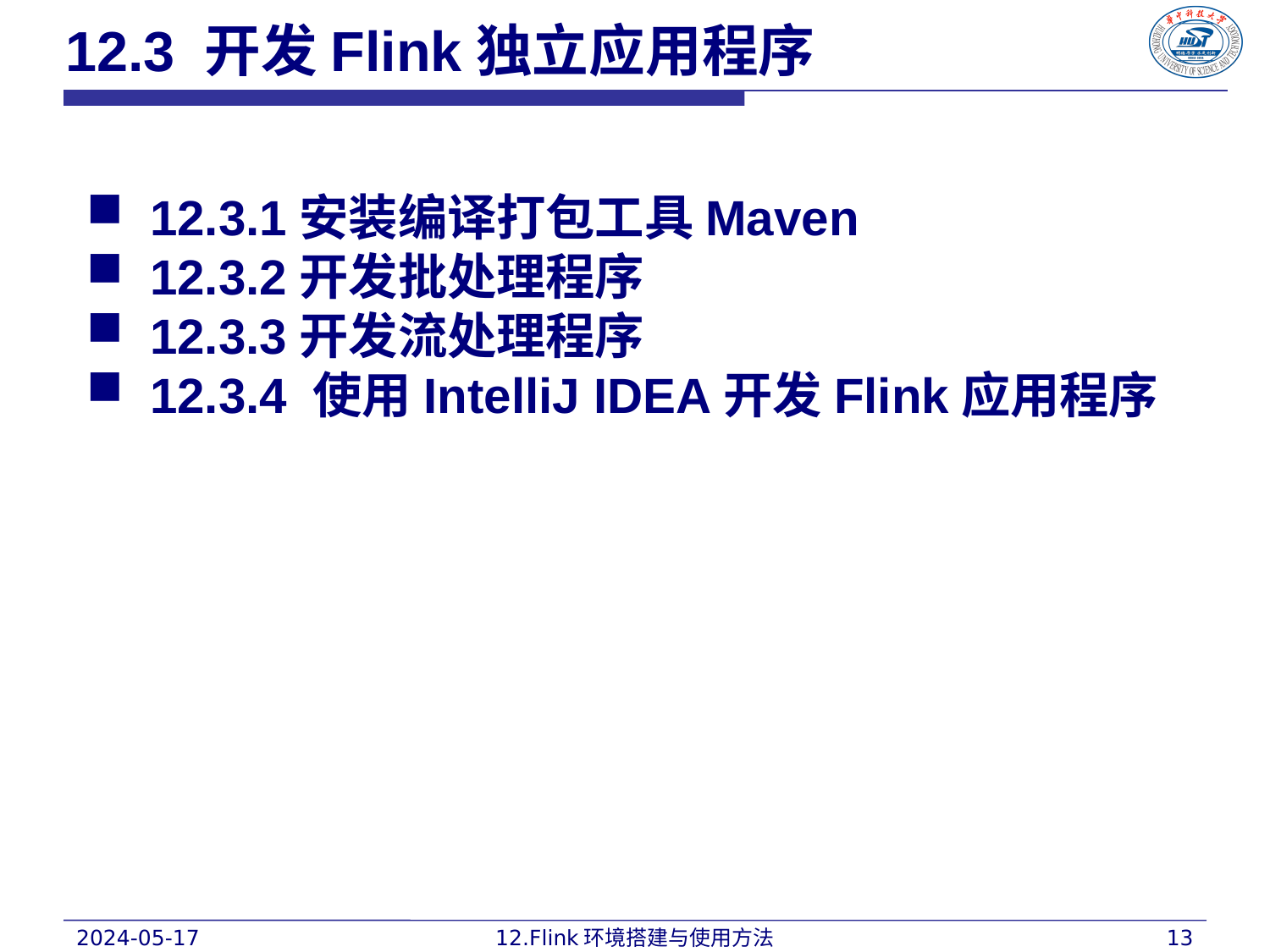

12.3 开发Flink独立应用程序
12.3.1安装编译打包工具Maven
12.3.2开发批处理程序
12.3.3开发流处理程序
12.3.4 使用IntelliJ IDEA开发Flink应用程序
2024-05-17
12.Flink环境搭建与使用方法
13